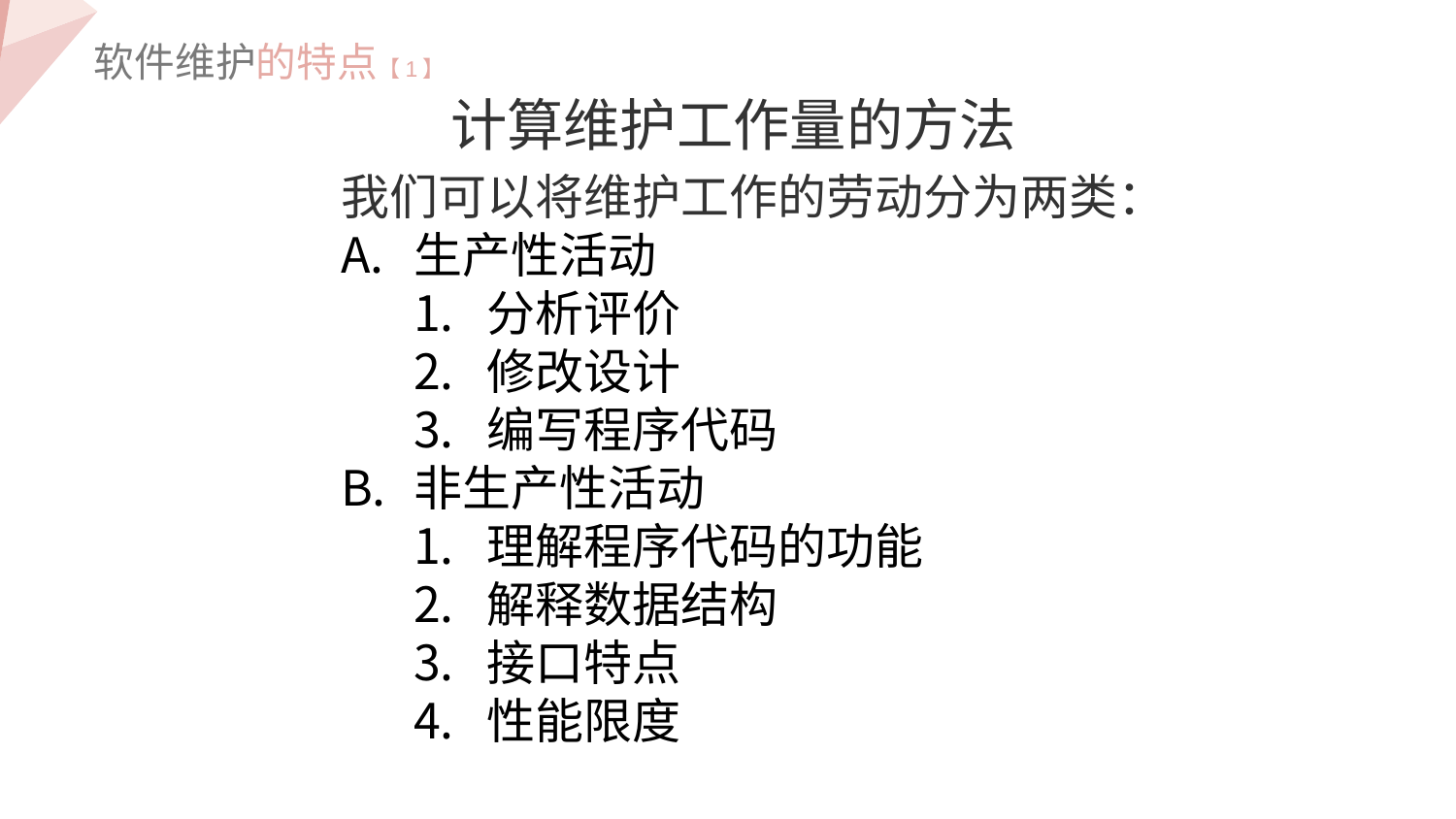

软件维护的特点【1】
计算维护工作量的方法
我们可以将维护工作的劳动分为两类：
生产性活动
分析评价
修改设计
编写程序代码
非生产性活动
理解程序代码的功能
解释数据结构
接口特点
性能限度